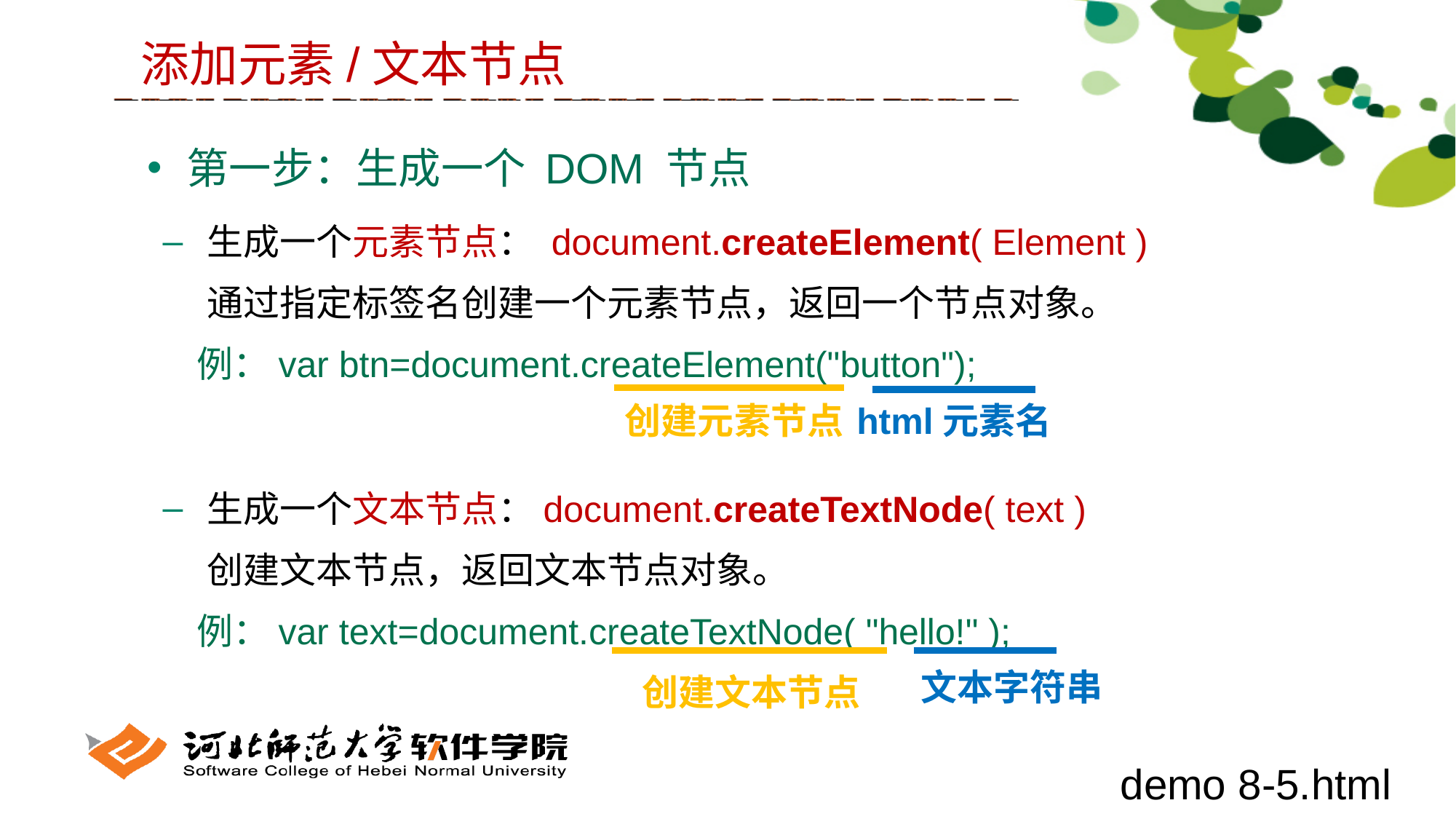

添加元素/文本节点
 第一步：生成一个 DOM 节点
 生成一个元素节点： document.createElement( Element )
 通过指定标签名创建一个元素节点，返回一个节点对象。
     例：var btn=document.createElement("button");

 生成一个文本节点：document.createTextNode( text )
 创建文本节点，返回文本节点对象。
     例：var text=document.createTextNode( "hello!" );

创建元素节点
html元素名
文本字符串
创建文本节点
demo 8-5.html